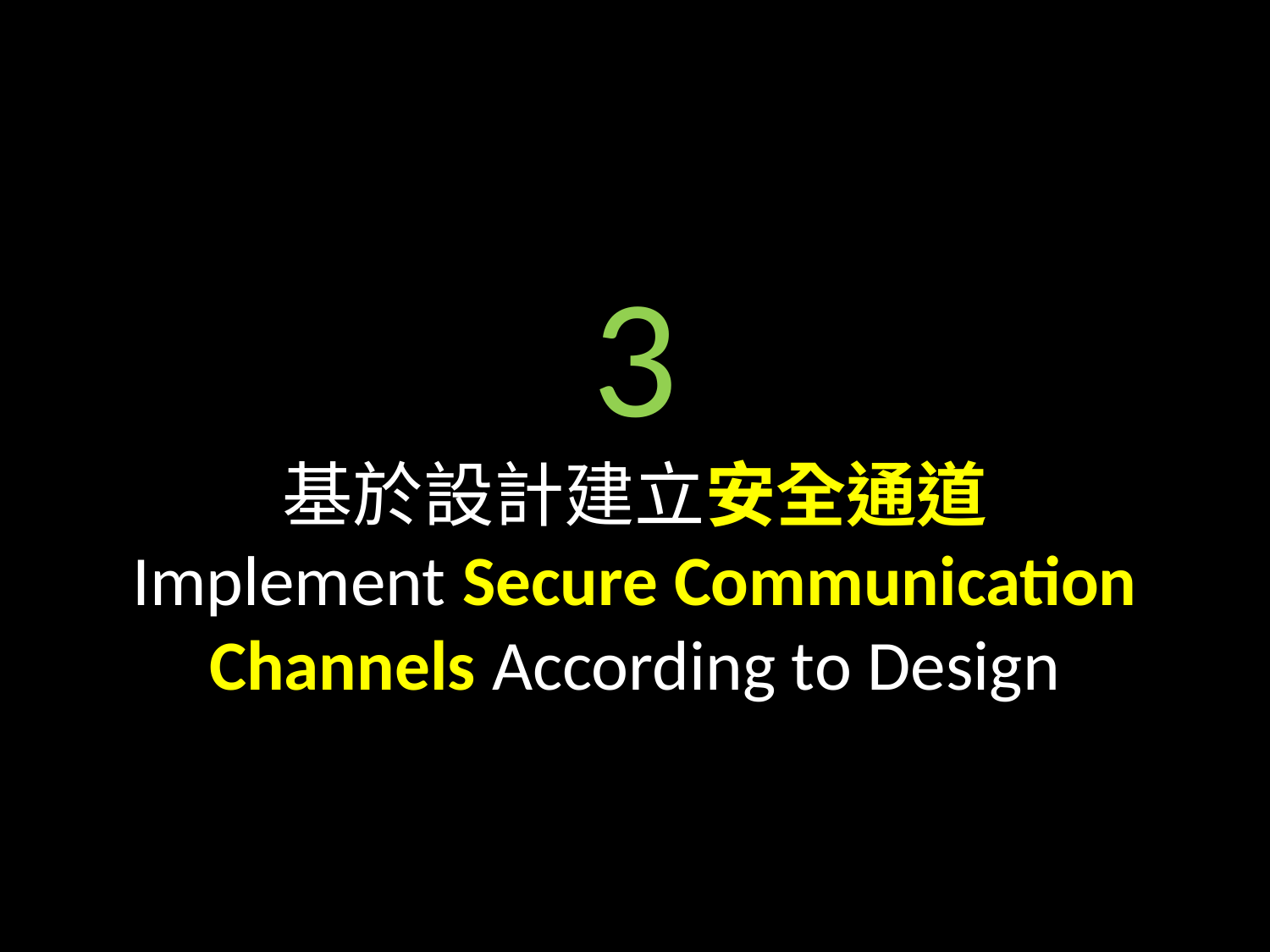

3
基於設計建立安全通道
Implement Secure Communication Channels According to Design